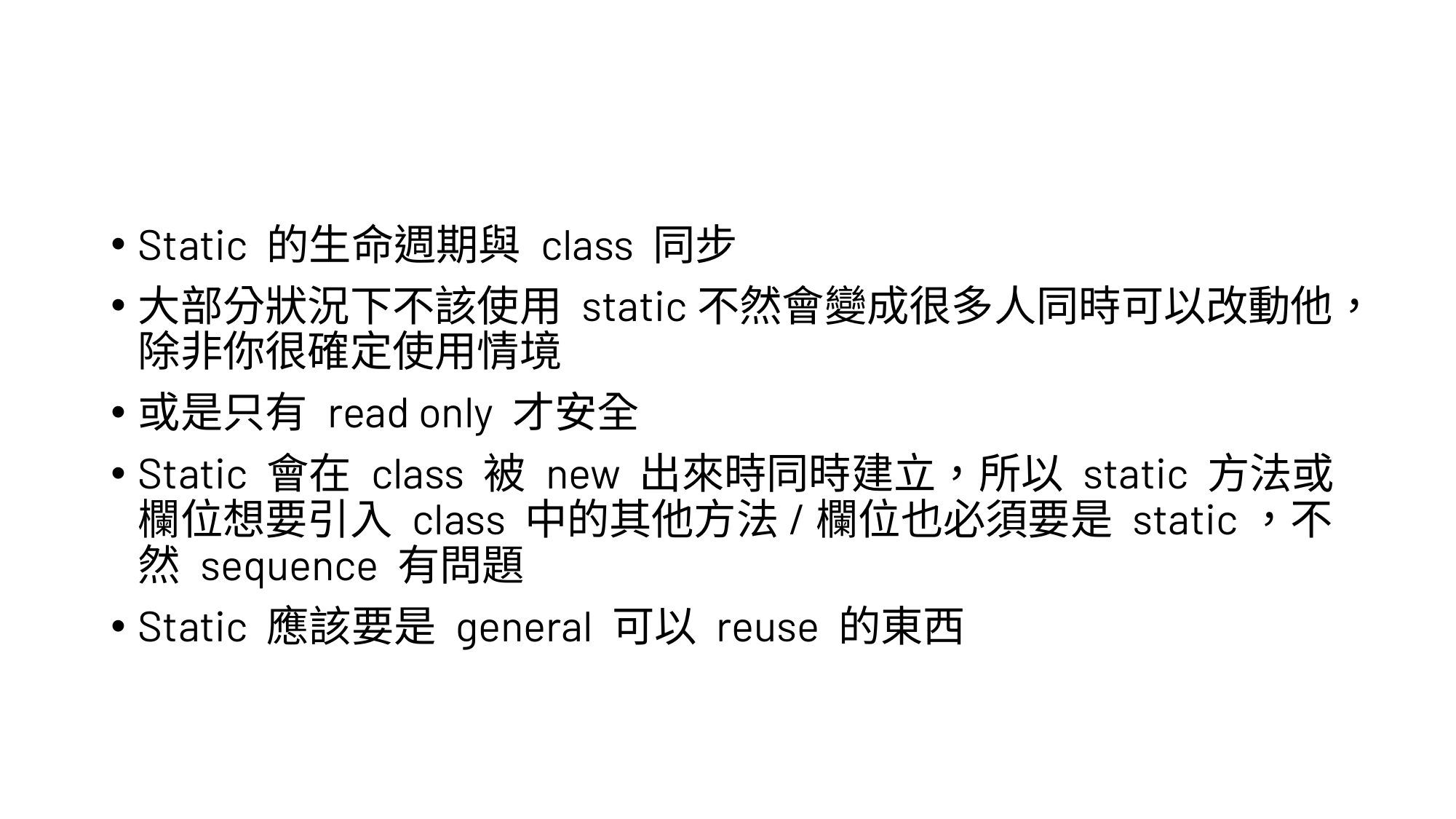

#
Static 的生命週期與 class 同步
大部分狀況下不該使用 static不然會變成很多人同時可以改動他，除非你很確定使用情境
或是只有 read only 才安全
Static 會在 class 被 new 出來時同時建立，所以 static 方法或欄位想要引入 class 中的其他方法/欄位也必須要是 static，不然 sequence 有問題
Static 應該要是 general 可以 reuse 的東西